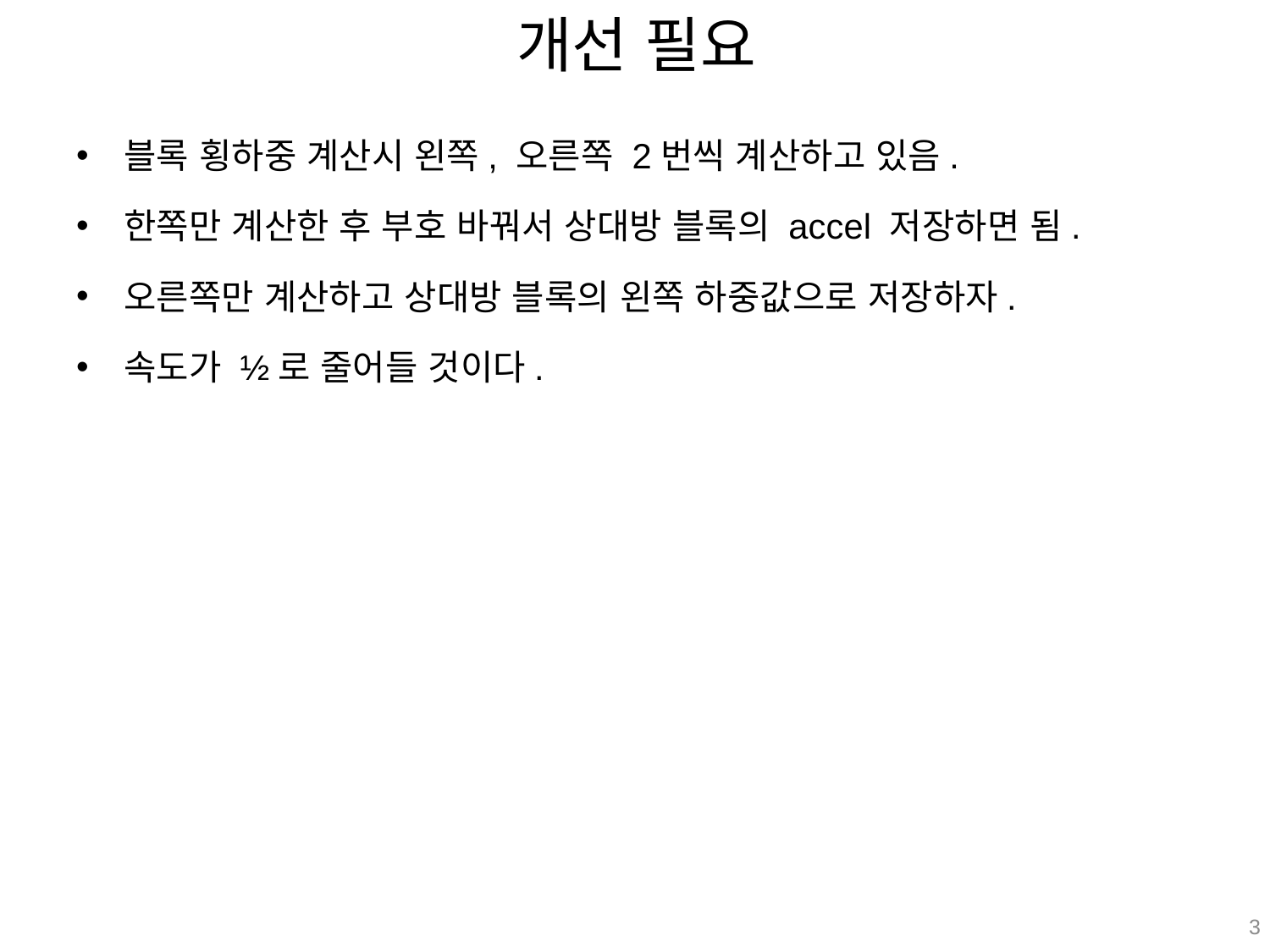

# 개선 필요
블록 횡하중 계산시 왼쪽, 오른쪽 2번씩 계산하고 있음.
한쪽만 계산한 후 부호 바꿔서 상대방 블록의 accel 저장하면 됨.
오른쪽만 계산하고 상대방 블록의 왼쪽 하중값으로 저장하자.
속도가 ½로 줄어들 것이다.
3